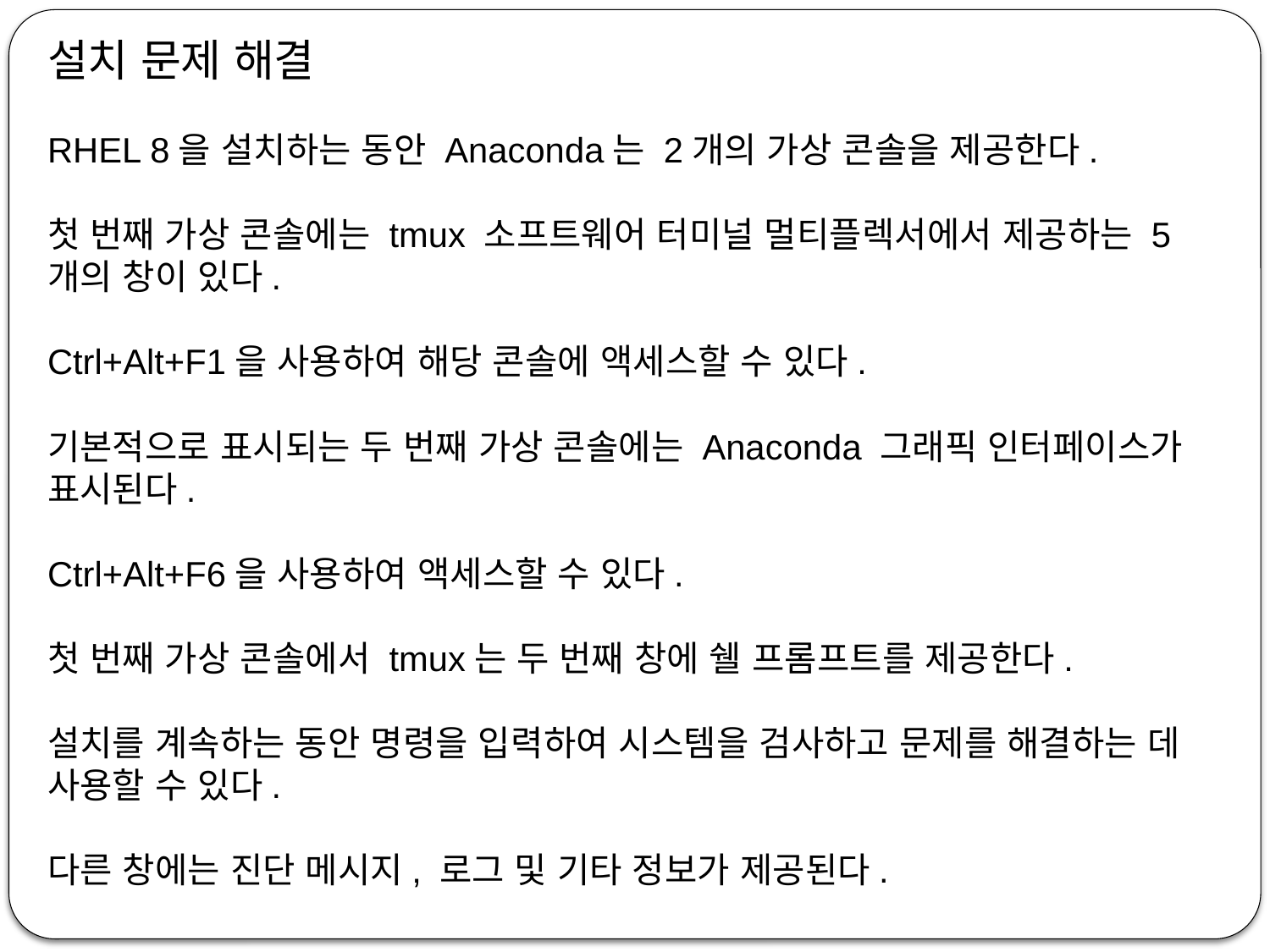

설치 문제 해결

RHEL 8을 설치하는 동안 Anaconda는 2개의 가상 콘솔을 제공한다.

첫 번째 가상 콘솔에는 tmux 소프트웨어 터미널 멀티플렉서에서 제공하는 5개의 창이 있다.

Ctrl+Alt+F1을 사용하여 해당 콘솔에 액세스할 수 있다.

기본적으로 표시되는 두 번째 가상 콘솔에는 Anaconda 그래픽 인터페이스가 표시된다.

Ctrl+Alt+F6을 사용하여 액세스할 수 있다.

첫 번째 가상 콘솔에서 tmux는 두 번째 창에 쉘 프롬프트를 제공한다.

설치를 계속하는 동안 명령을 입력하여 시스템을 검사하고 문제를 해결하는 데 사용할 수 있다.

다른 창에는 진단 메시지, 로그 및 기타 정보가 제공된다.